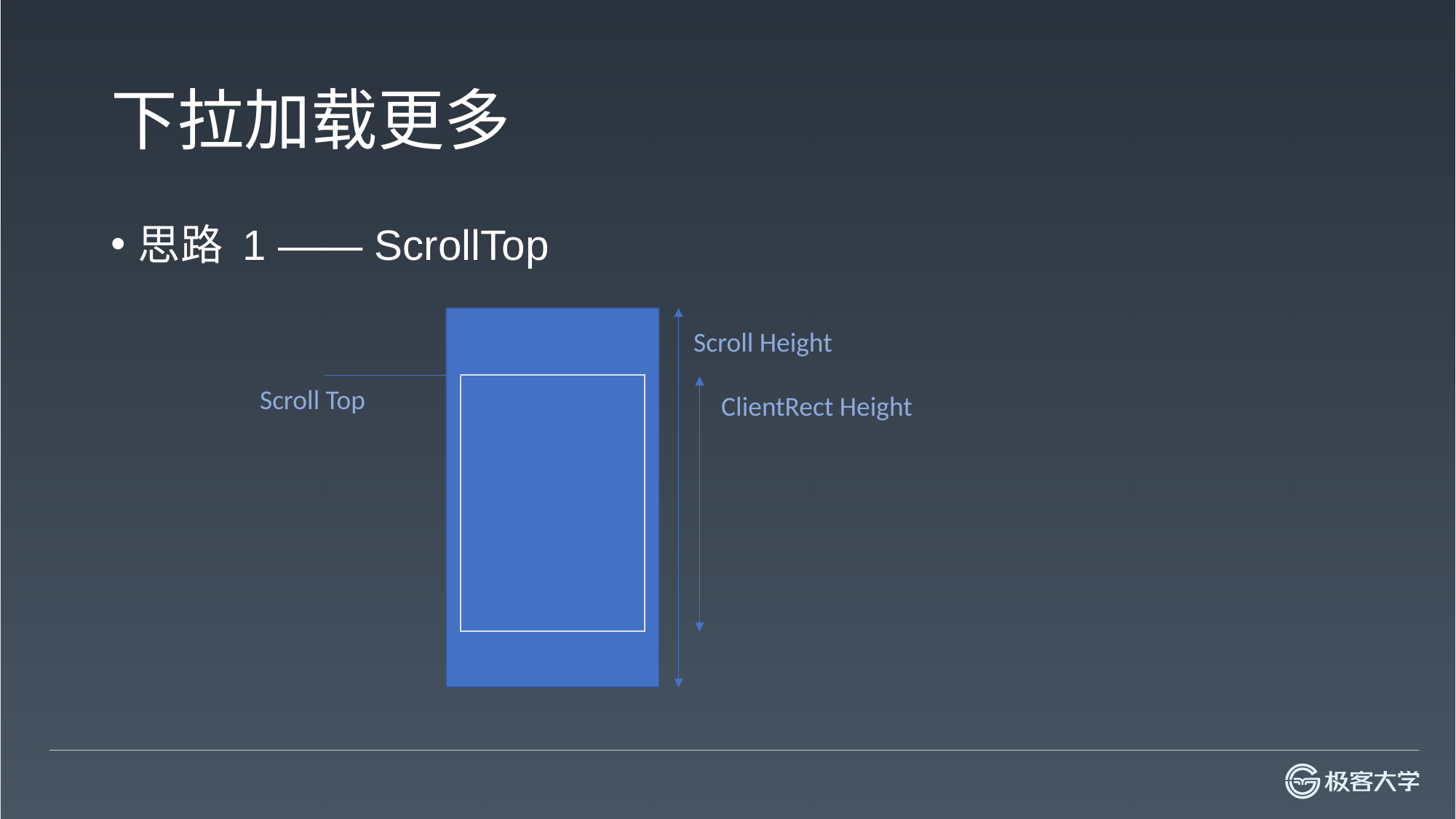

# 下拉加载更多
思路 1 —— ScrollTop

Scroll Height

Scroll Top
ClientRect Height